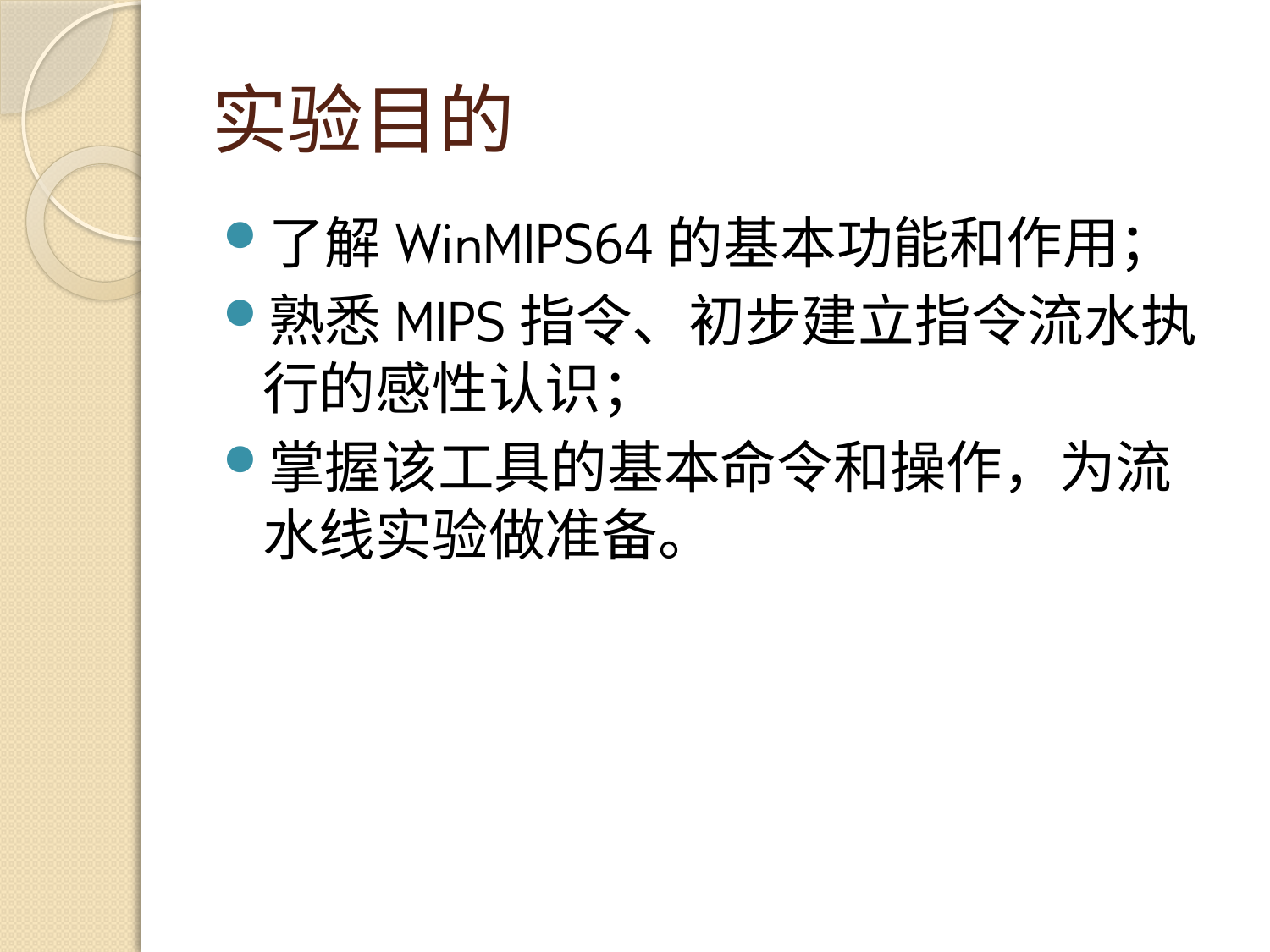

# 实验目的
了解WinMIPS64的基本功能和作用；
熟悉MIPS指令、初步建立指令流水执行的感性认识；
掌握该工具的基本命令和操作，为流水线实验做准备。